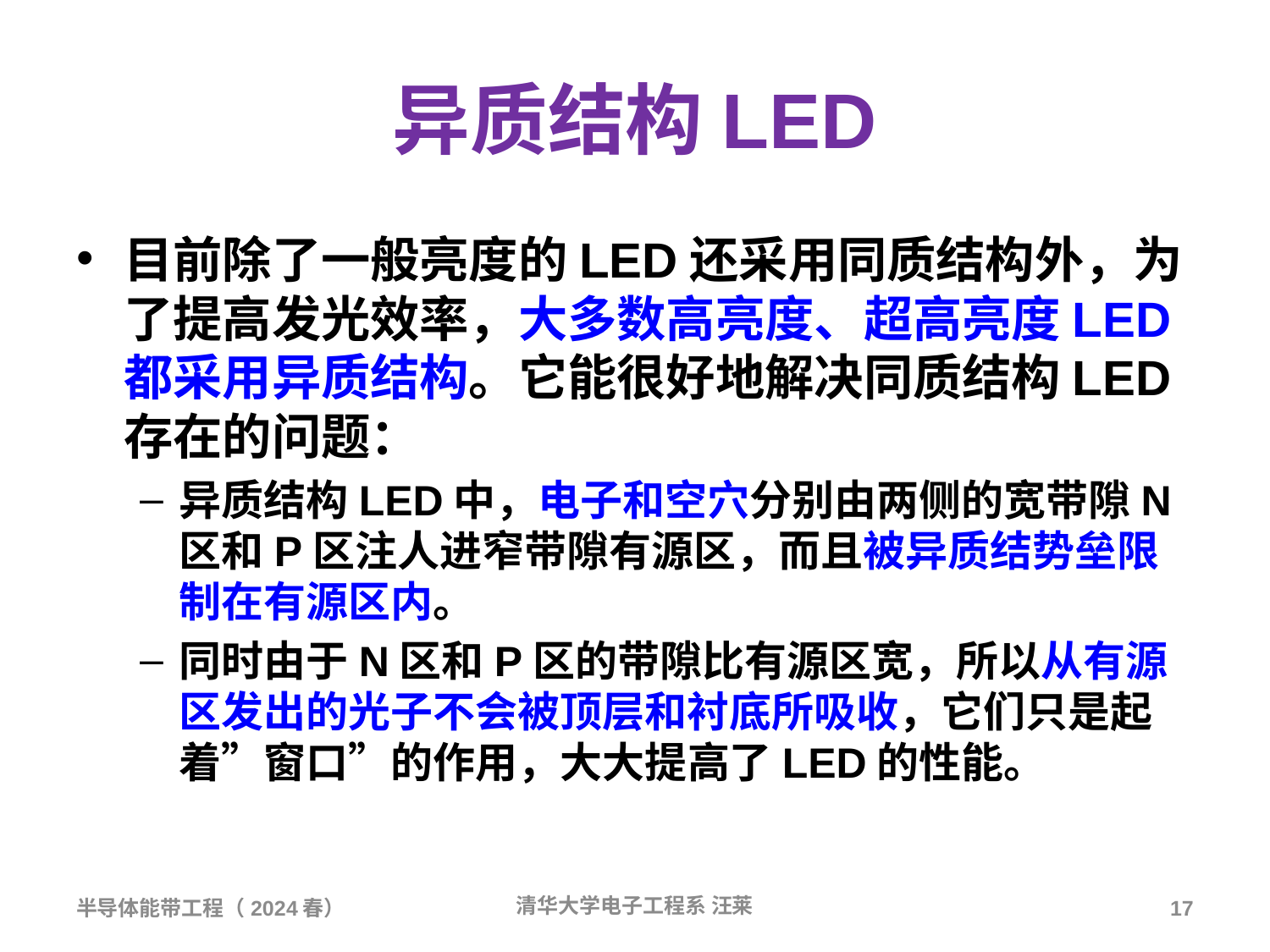

# 异质结构LED
目前除了一般亮度的LED还采用同质结构外，为了提高发光效率，大多数高亮度、超高亮度LED都采用异质结构。它能很好地解决同质结构LED存在的问题：
异质结构LED中，电子和空穴分别由两侧的宽带隙N区和P区注人进窄带隙有源区，而且被异质结势垒限制在有源区内。
同时由于N区和P区的带隙比有源区宽，所以从有源区发出的光子不会被顶层和衬底所吸收，它们只是起着”窗口”的作用，大大提高了LED的性能。
半导体能带工程（2024春）
清华大学电子工程系 汪莱
17